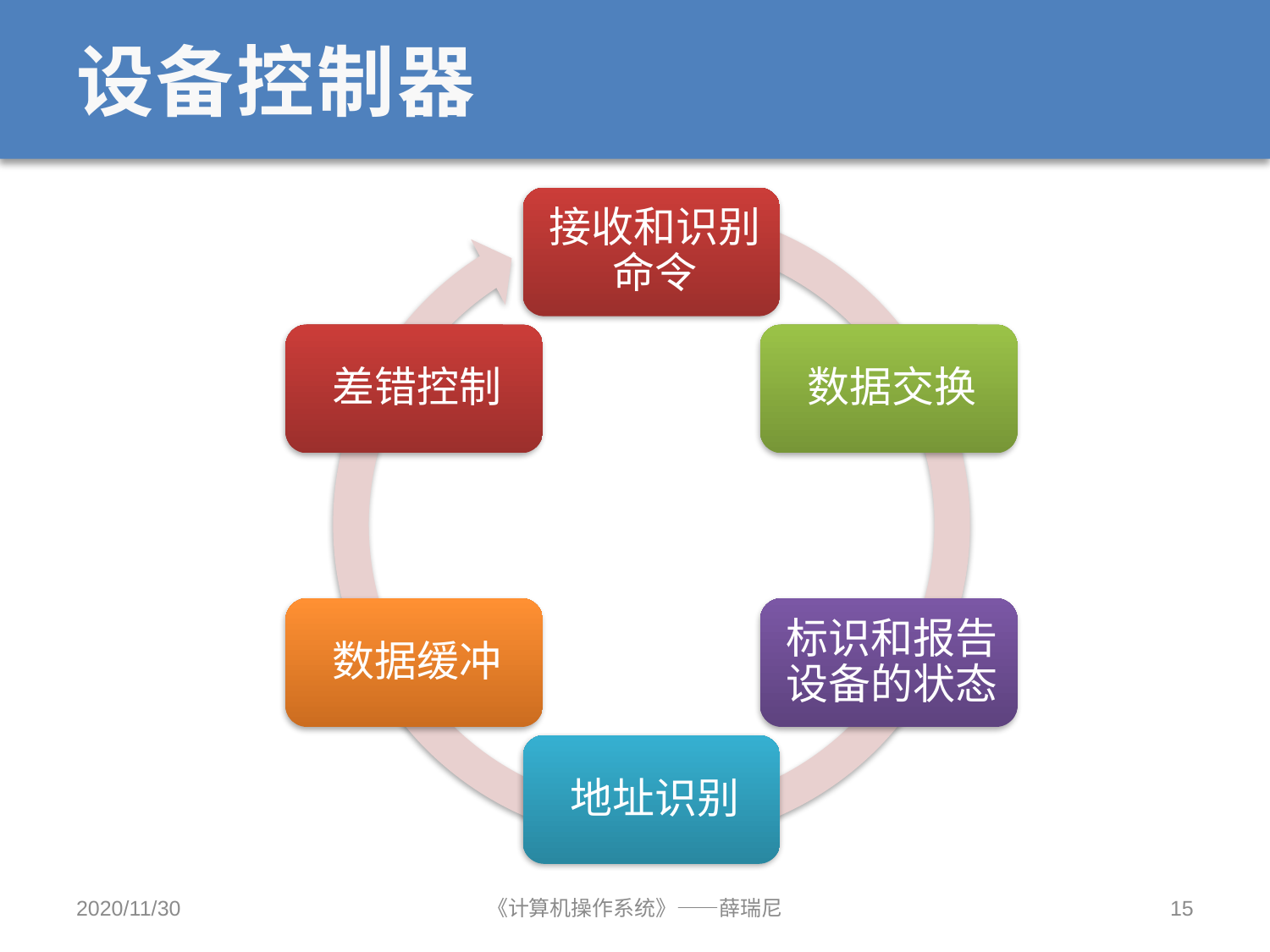

# 设备控制器
接收和识别命令
数据交换
标识和报告设备的状态
地址识别
数据缓冲
差错控制
2020/11/30
《计算机操作系统》——薛瑞尼
15